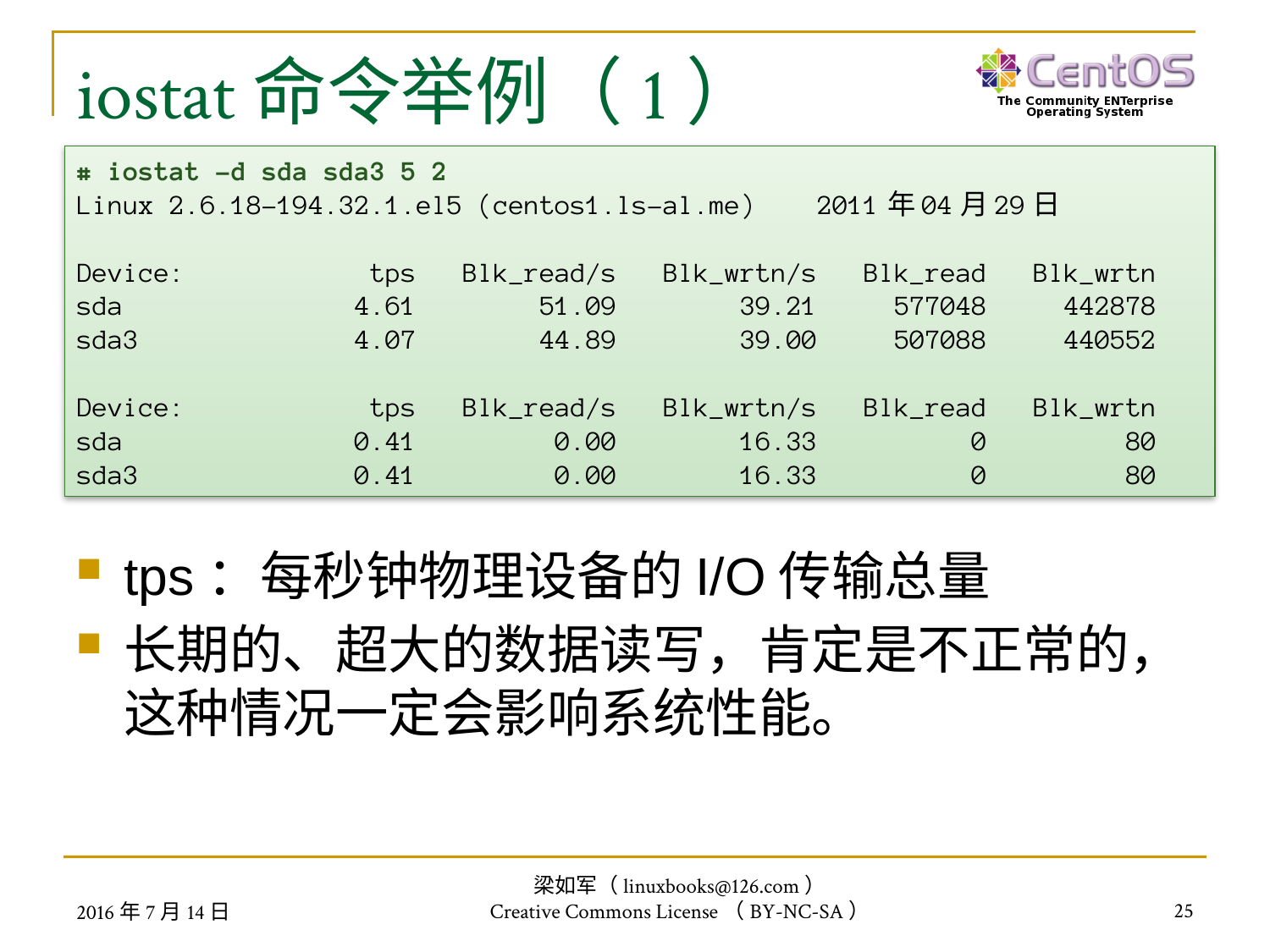

# iostat命令举例（1）
# iostat -d sda sda3 5 2
Linux 2.6.18-194.32.1.el5 (centos1.ls-al.me)    2011年04月29日

Device:            tps   Blk_read/s   Blk_wrtn/s   Blk_read   Blk_wrtn
sda               4.61        51.09        39.21     577048     442878
sda3              4.07        44.89        39.00     507088     440552

Device:            tps   Blk_read/s   Blk_wrtn/s   Blk_read   Blk_wrtn
sda               0.41         0.00        16.33          0         80
sda3              0.41         0.00        16.33          0         80
tps：每秒钟物理设备的I/O传输总量
长期的、超大的数据读写，肯定是不正常的，这种情况一定会影响系统性能。

梁如军（linuxbooks@126.com）
Creative Commons License（BY-NC-SA）
2016年7月14日
25